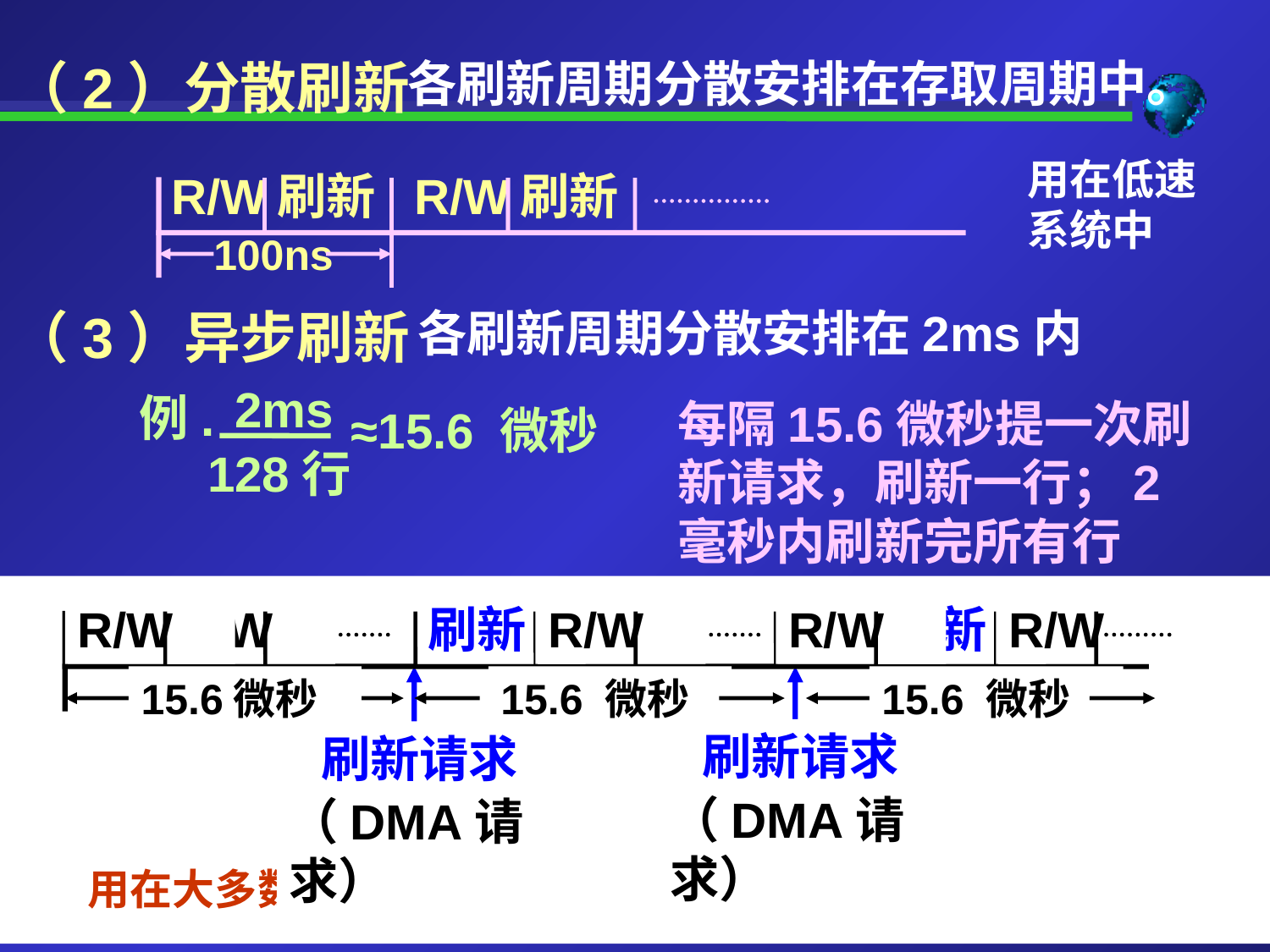

（2）分散刷新
各刷新周期分散安排在存取周期中。
用在低速系统中
R/W

刷新

R/W

刷新

100ns

（3）异步刷新
各刷新周期分散安排在2ms内
2ms
例.
每隔15.6微秒提一次刷新请求，刷新一行；2毫秒内刷新完所有行
≈15.6 微秒

128行

R/W

R/W

刷新

R/W

R/W

刷新

R/W

15.6微秒

15.6 微秒

15.6 微秒

刷新请求
刷新请求
（DMA请求）
（DMA请求）
用在大多数计算机中
20